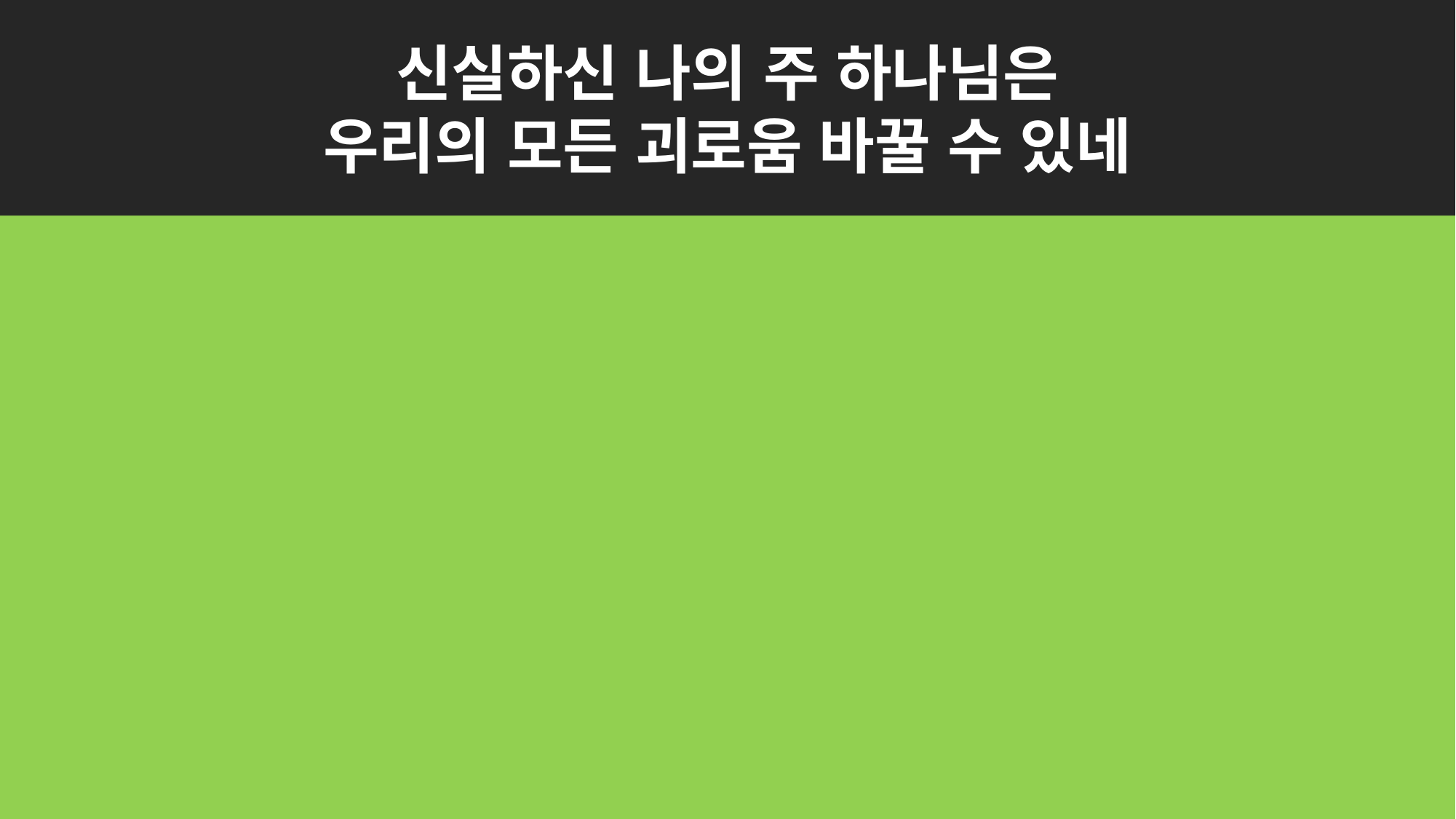

신실하신 나의 주 하나님은
우리의 모든 괴로움 바꿀 수 있네